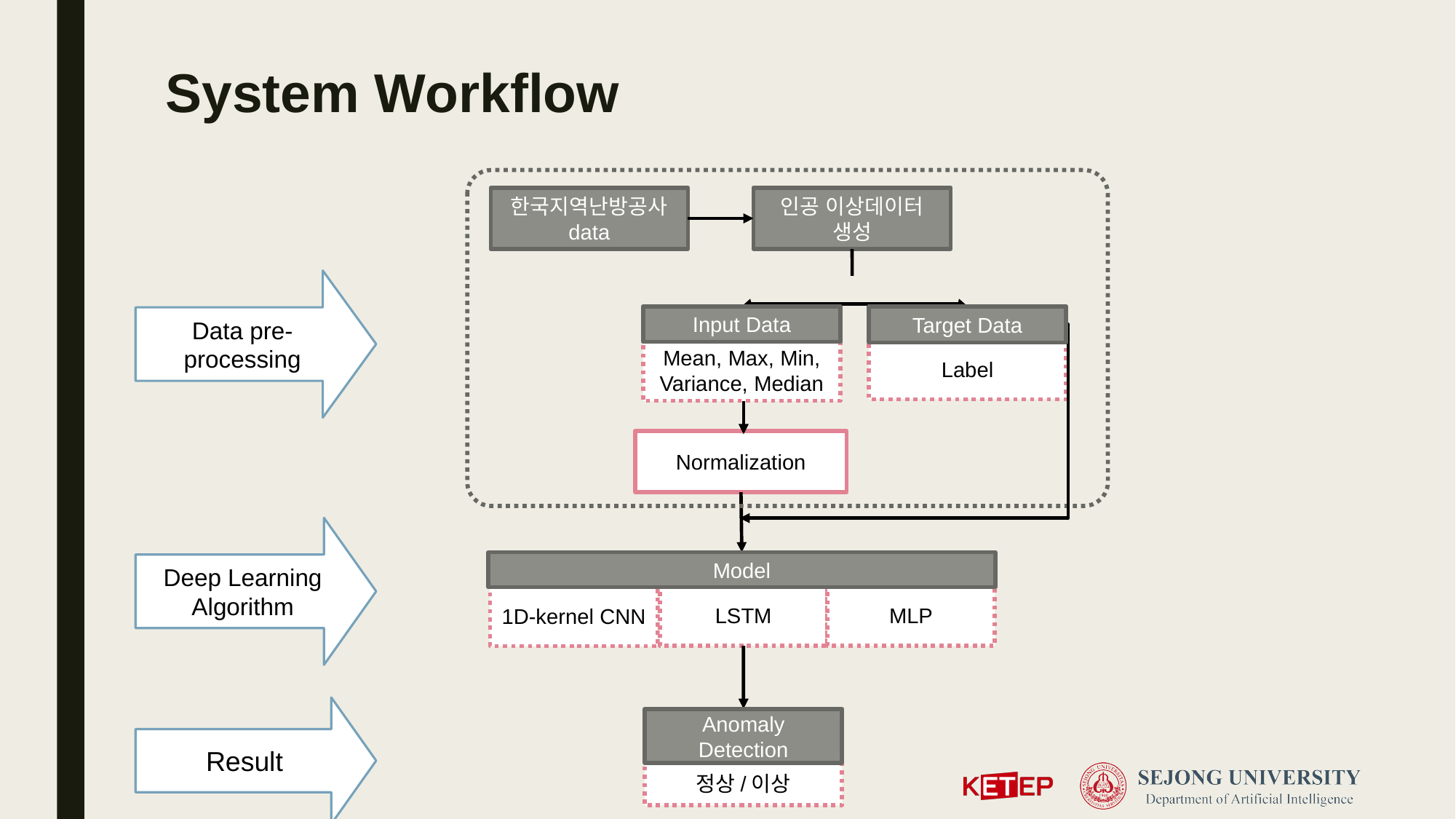

# System Workflow

인공 이상데이터 생성
한국지역난방공사 data
Data pre-processing
Input Data
Target Data
Label
Mean, Max, Min, Variance, Median
Normalization
Deep Learning Algorithm
Model
LSTM
MLP
1D-kernel CNN
Result
Anomaly Detection
정상/이상